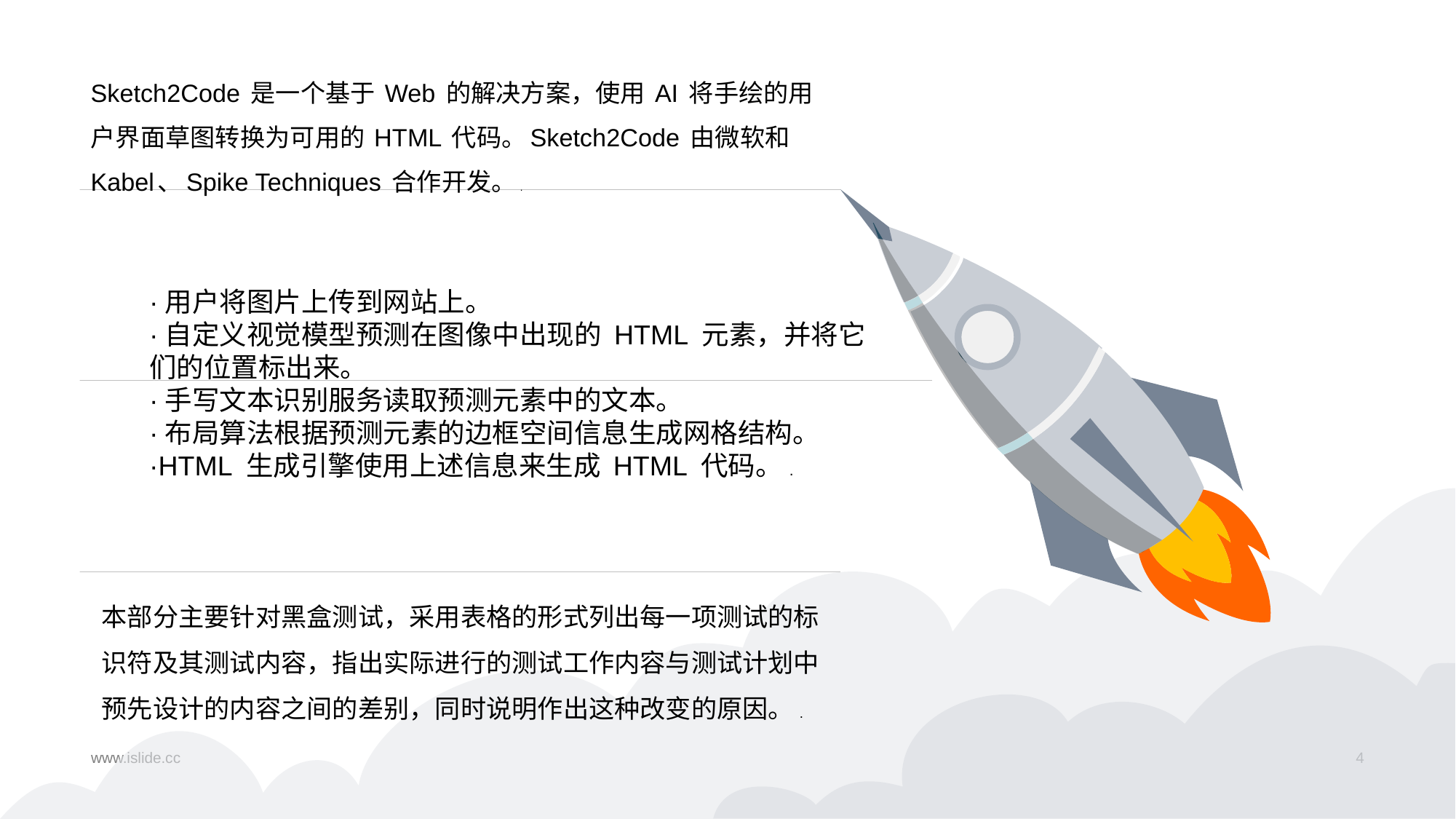

Sketch2Code 是一个基于 Web 的解决方案，使用 AI 将手绘的用户界面草图转换为可用的 HTML 代码。Sketch2Code 由微软和 Kabel、Spike Techniques 合作开发。.

·用户将图片上传到网站上。
·自定义视觉模型预测在图像中出现的 HTML 元素，并将它们的位置标出来。
·手写文本识别服务读取预测元素中的文本。
·布局算法根据预测元素的边框空间信息生成网格结构。
·HTML 生成引擎使用上述信息来生成 HTML 代码。.

本部分主要针对黑盒测试，采用表格的形式列出每一项测试的标识符及其测试内容，指出实际进行的测试工作内容与测试计划中预先设计的内容之间的差别，同时说明作出这种改变的原因。.

www.islide.cc
4